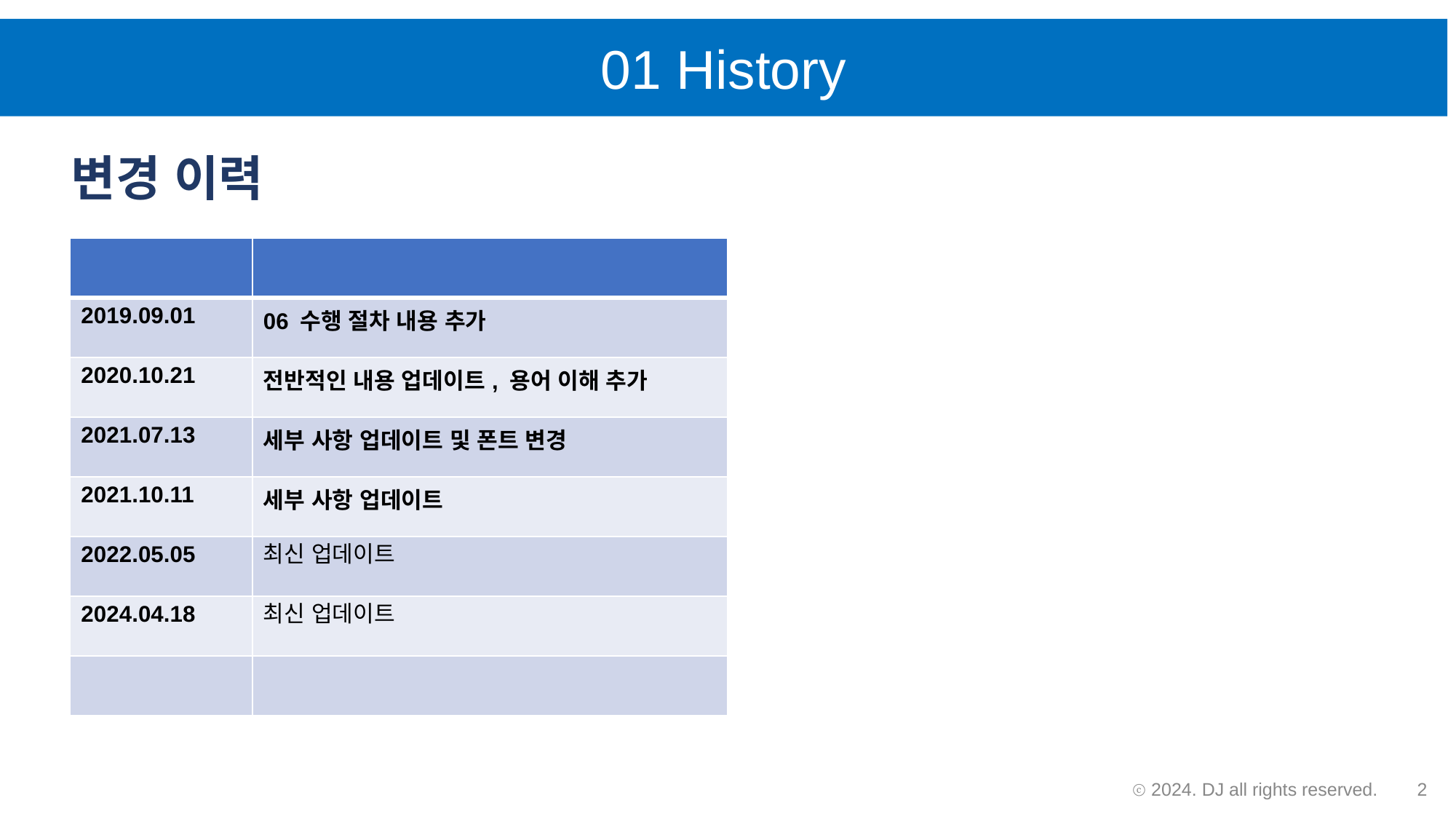

01 History
변경 이력
|  |  |
| --- | --- |
| 2019.09.01 | 06 수행 절차 내용 추가 |
| 2020.10.21 | 전반적인 내용 업데이트, 용어 이해 추가 |
| 2021.07.13 | 세부 사항 업데이트 및 폰트 변경 |
| 2021.10.11 | 세부 사항 업데이트 |
| 2022.05.05 | 최신 업데이트 |
| 2024.04.18 | 최신 업데이트 |
|  |  |
ⓒ 2024. DJ all rights reserved.
2